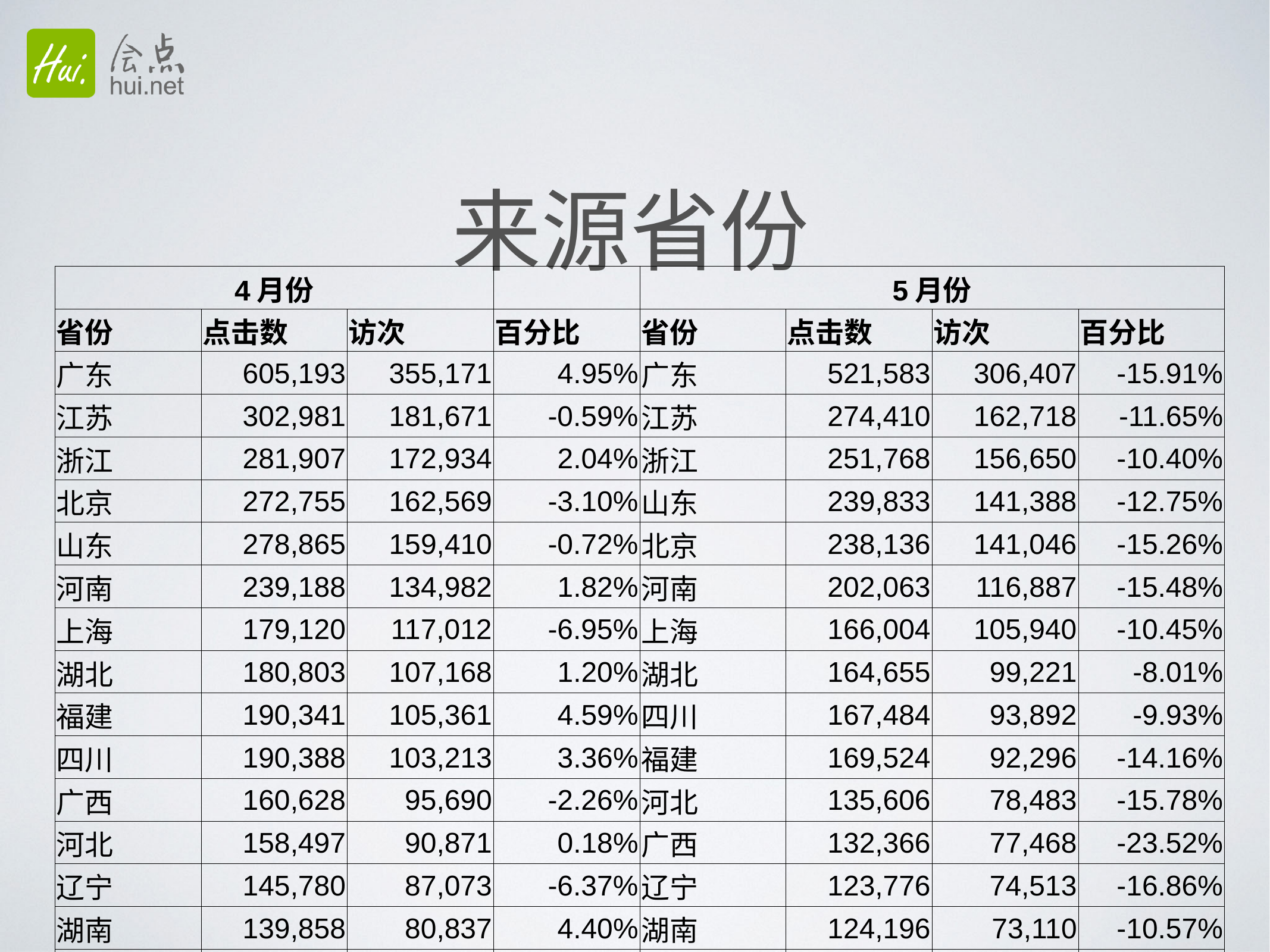

# 来源省份
| 4月份 |  |  |  | 5月份 |  |  |  |
| --- | --- | --- | --- | --- | --- | --- | --- |
| 省份 | 点击数 | 访次 | 百分比 | 省份 | 点击数 | 访次 | 百分比 |
| 广东 | 605,193 | 355,171 | 4.95% | 广东 | 521,583 | 306,407 | -15.91% |
| 江苏 | 302,981 | 181,671 | -0.59% | 江苏 | 274,410 | 162,718 | -11.65% |
| 浙江 | 281,907 | 172,934 | 2.04% | 浙江 | 251,768 | 156,650 | -10.40% |
| 北京 | 272,755 | 162,569 | -3.10% | 山东 | 239,833 | 141,388 | -12.75% |
| 山东 | 278,865 | 159,410 | -0.72% | 北京 | 238,136 | 141,046 | -15.26% |
| 河南 | 239,188 | 134,982 | 1.82% | 河南 | 202,063 | 116,887 | -15.48% |
| 上海 | 179,120 | 117,012 | -6.95% | 上海 | 166,004 | 105,940 | -10.45% |
| 湖北 | 180,803 | 107,168 | 1.20% | 湖北 | 164,655 | 99,221 | -8.01% |
| 福建 | 190,341 | 105,361 | 4.59% | 四川 | 167,484 | 93,892 | -9.93% |
| 四川 | 190,388 | 103,213 | 3.36% | 福建 | 169,524 | 92,296 | -14.16% |
| 广西 | 160,628 | 95,690 | -2.26% | 河北 | 135,606 | 78,483 | -15.78% |
| 河北 | 158,497 | 90,871 | 0.18% | 广西 | 132,366 | 77,468 | -23.52% |
| 辽宁 | 145,780 | 87,073 | -6.37% | 辽宁 | 123,776 | 74,513 | -16.86% |
| 湖南 | 139,858 | 80,837 | 4.40% | 湖南 | 124,196 | 73,110 | -10.57% |
| 陕西 | 123,343 | 70,697 | 0.31% | 陕西 | 112,147 | 64,361 | -9.84% |